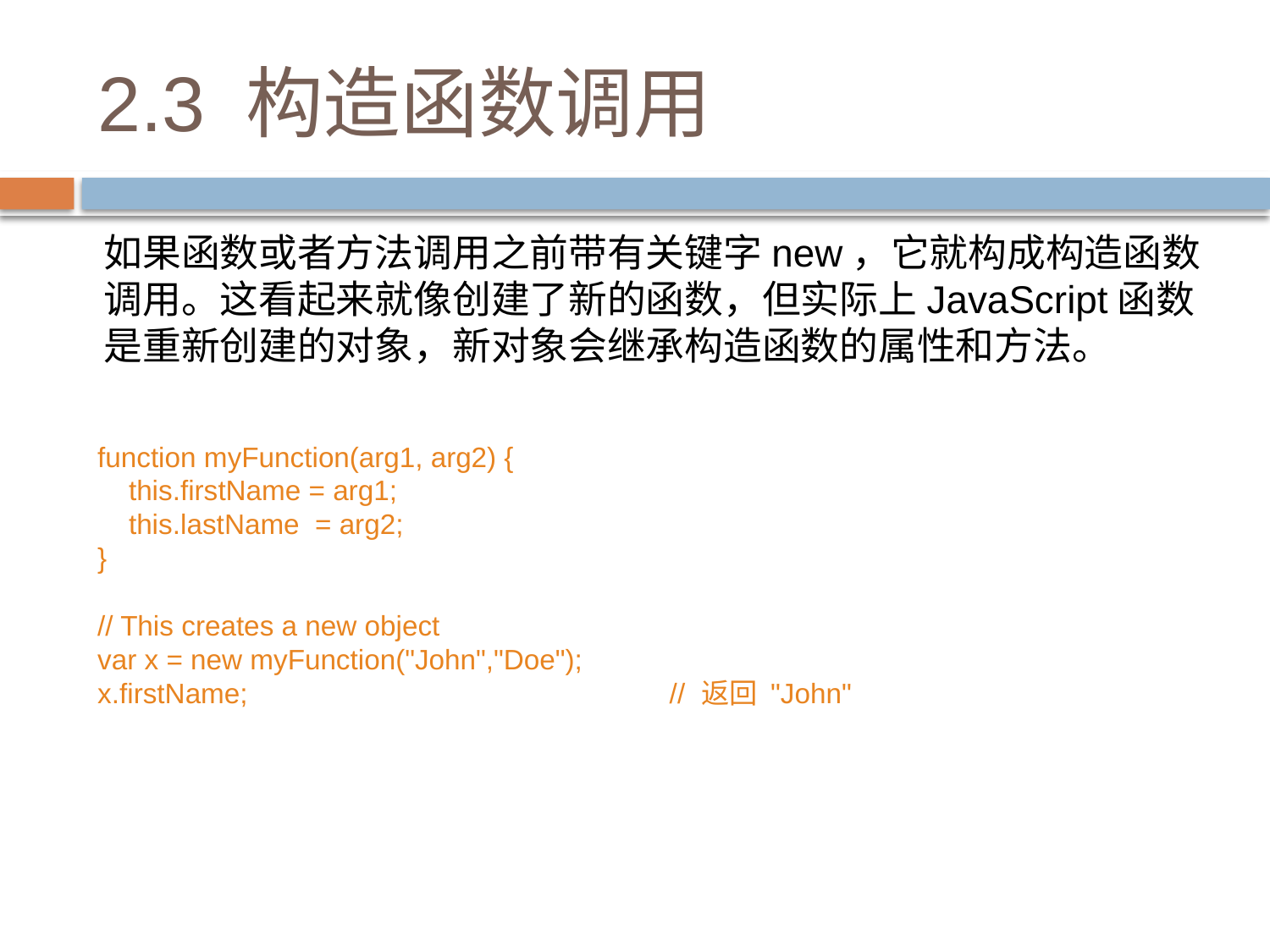

# 2.3 构造函数调用
如果函数或者方法调用之前带有关键字new，它就构成构造函数调用。这看起来就像创建了新的函数，但实际上JavaScript函数是重新创建的对象，新对象会继承构造函数的属性和方法。

function myFunction(arg1, arg2) {
    this.firstName = arg1;
    this.lastName  = arg2;
}
// This creates a new object
var x = new myFunction("John","Doe");
x.firstName;                                                      // 返回 "John"